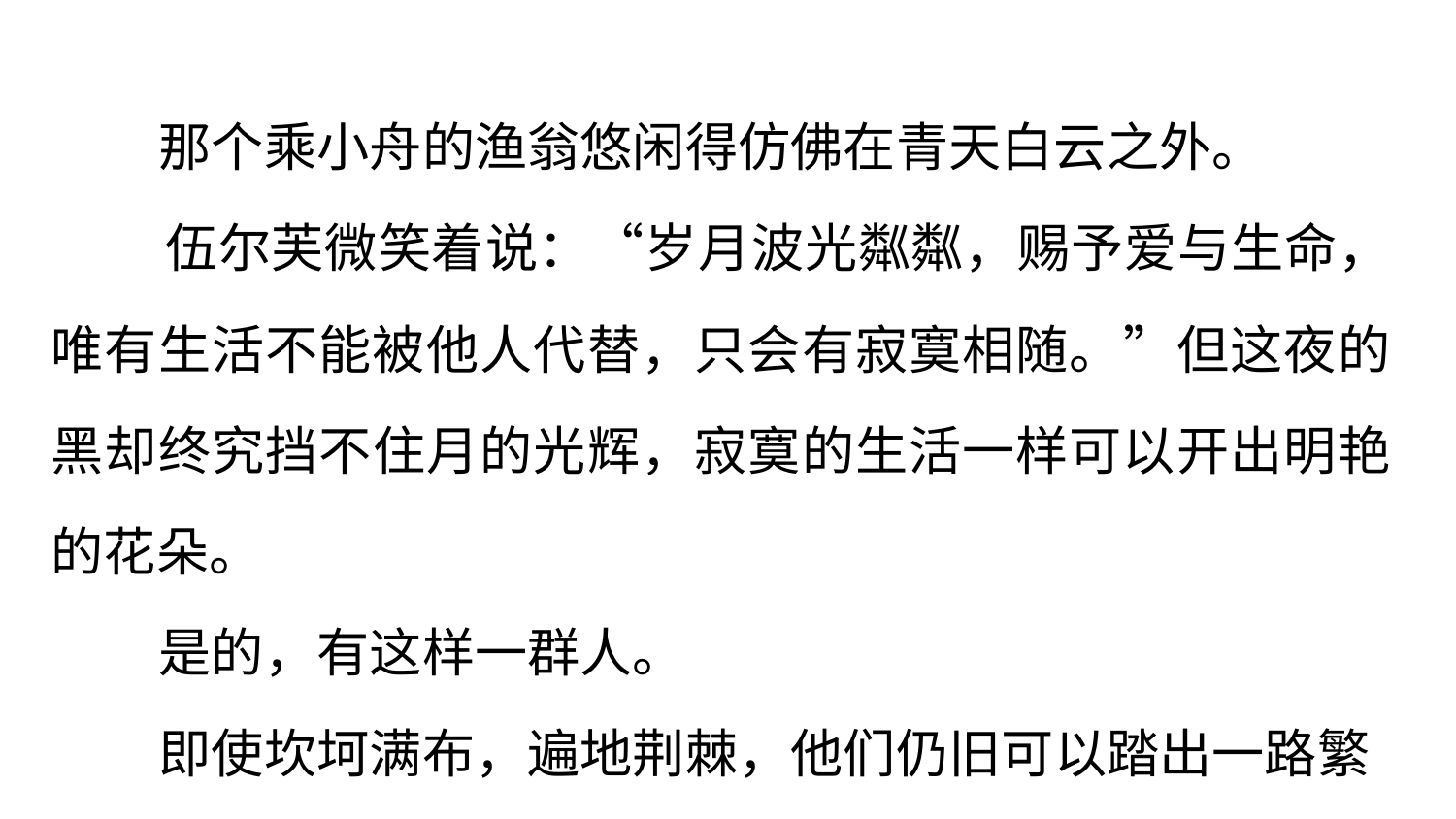

那个乘小舟的渔翁悠闲得仿佛在青天白云之外。
        伍尔芙微笑着说：“岁月波光粼粼，赐予爱与生命，唯有生活不能被他人代替，只会有寂寞相随。”但这夜的黑却终究挡不住月的光辉，寂寞的生活一样可以开出明艳的花朵。
        是的，有这样一群人。
        即使坎坷满布，遍地荆棘，他们仍旧可以踏出一路繁